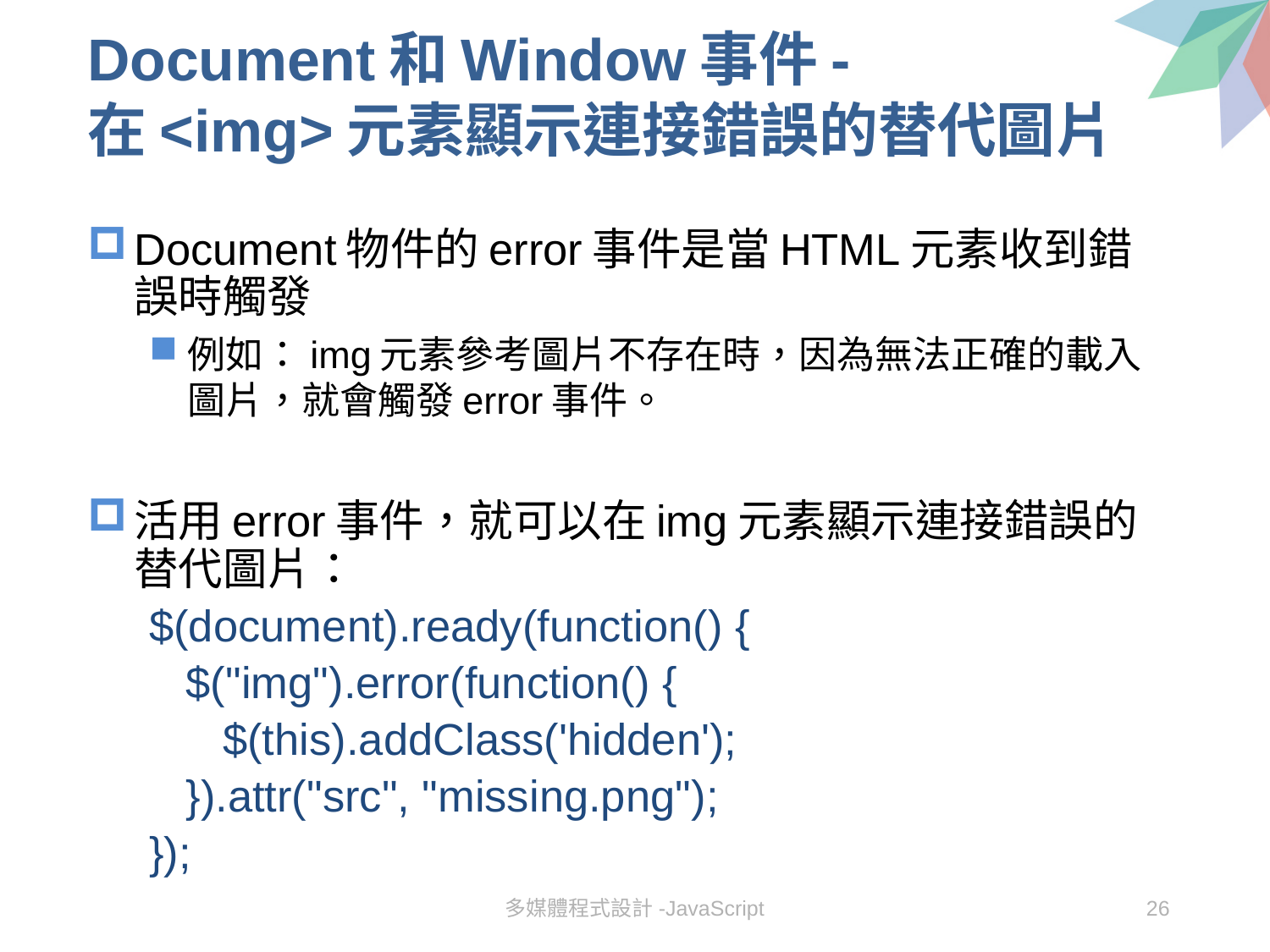

# Document和Window事件- 在<img>元素顯示連接錯誤的替代圖片
Document物件的error事件是當HTML元素收到錯誤時觸發
例如：img元素參考圖片不存在時，因為無法正確的載入圖片，就會觸發error事件。

活用error事件，就可以在img元素顯示連接錯誤的替代圖片：
$(document).ready(function() {
   $("img").error(function() {
      $(this).addClass('hidden');
   }).attr("src", "missing.png");
});
多媒體程式設計-JavaScript
26